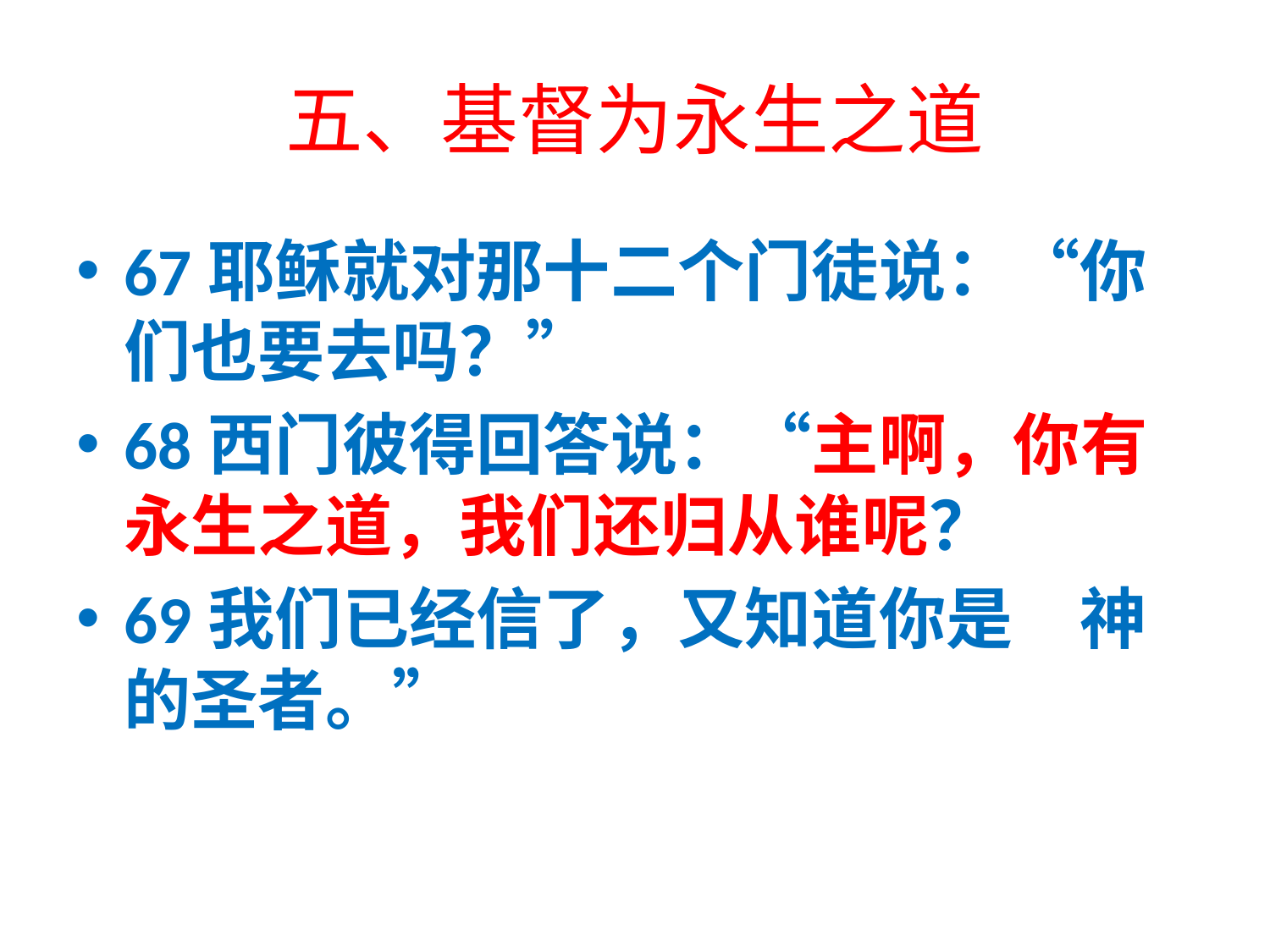

# 五、基督为永生之道
67耶稣就对那十二个门徒说：“你们也要去吗？”
68西门彼得回答说：“主啊，你有永生之道，我们还归从谁呢？
69我们已经信了，又知道你是　神的圣者。”